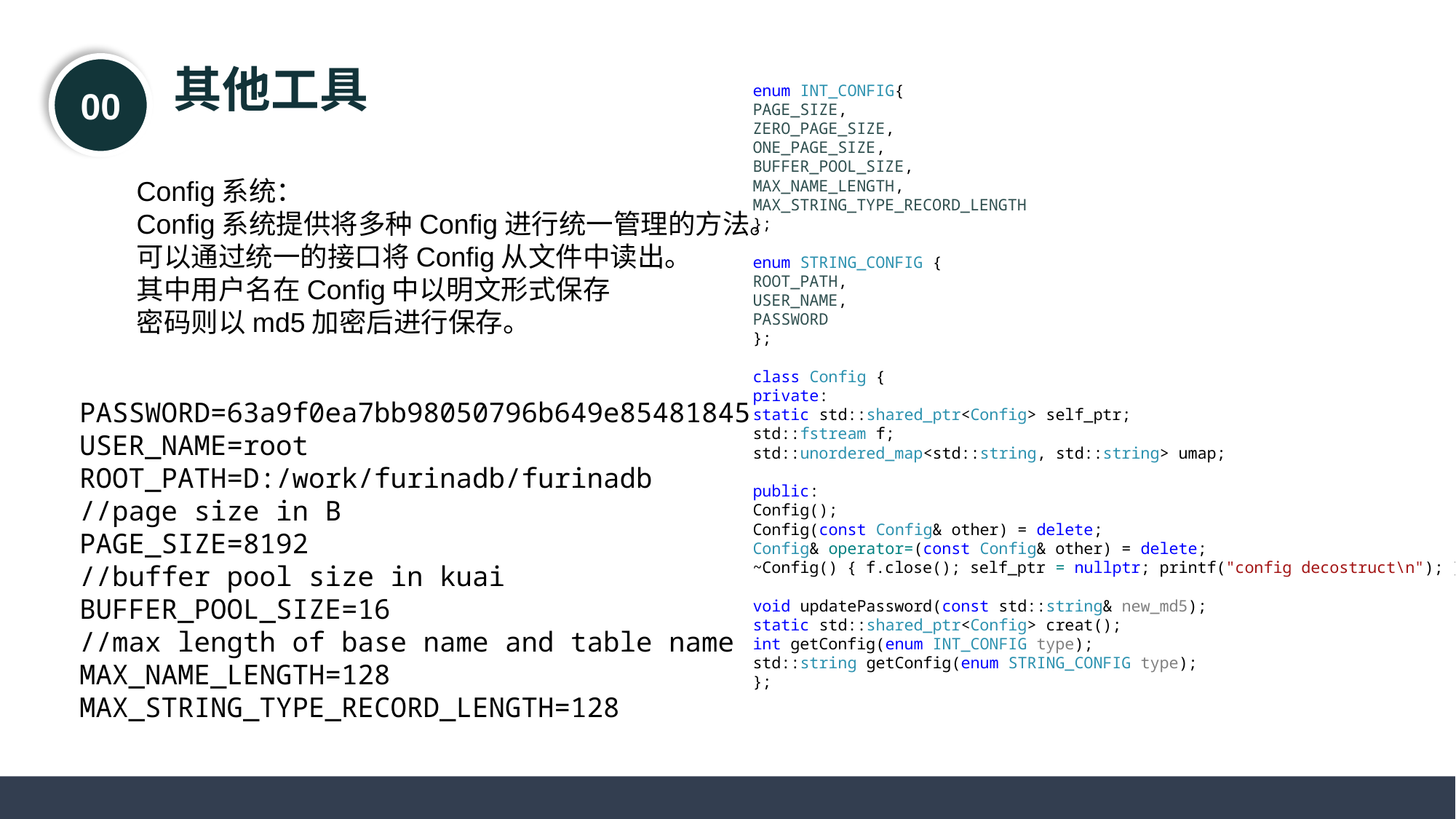

其他工具
00
enum INT_CONFIG{
PAGE_SIZE,
ZERO_PAGE_SIZE,
ONE_PAGE_SIZE,
BUFFER_POOL_SIZE,
MAX_NAME_LENGTH,
MAX_STRING_TYPE_RECORD_LENGTH
};

enum STRING_CONFIG {
ROOT_PATH,
USER_NAME,
PASSWORD
};

class Config {
private:
static std::shared_ptr<Config> self_ptr;
std::fstream f;
std::unordered_map<std::string, std::string> umap;

public:
Config();
Config(const Config& other) = delete;
Config& operator=(const Config& other) = delete;
~Config() { f.close(); self_ptr = nullptr; printf("config decostruct\n"); }

void updatePassword(const std::string& new_md5);
static std::shared_ptr<Config> creat();
int getConfig(enum INT_CONFIG type);
std::string getConfig(enum STRING_CONFIG type);
};

Config系统：
Config系统提供将多种Config进行统一管理的方法。
可以通过统一的接口将Config从文件中读出。
其中用户名在Config中以明文形式保存
密码则以md5加密后进行保存。
PASSWORD=63a9f0ea7bb98050796b649e85481845
USER_NAME=root
ROOT_PATH=D:/work/furinadb/furinadb
//page size in B
PAGE_SIZE=8192
//buffer pool size in kuai
BUFFER_POOL_SIZE=16
//max length of base name and table name
MAX_NAME_LENGTH=128
MAX_STRING_TYPE_RECORD_LENGTH=128